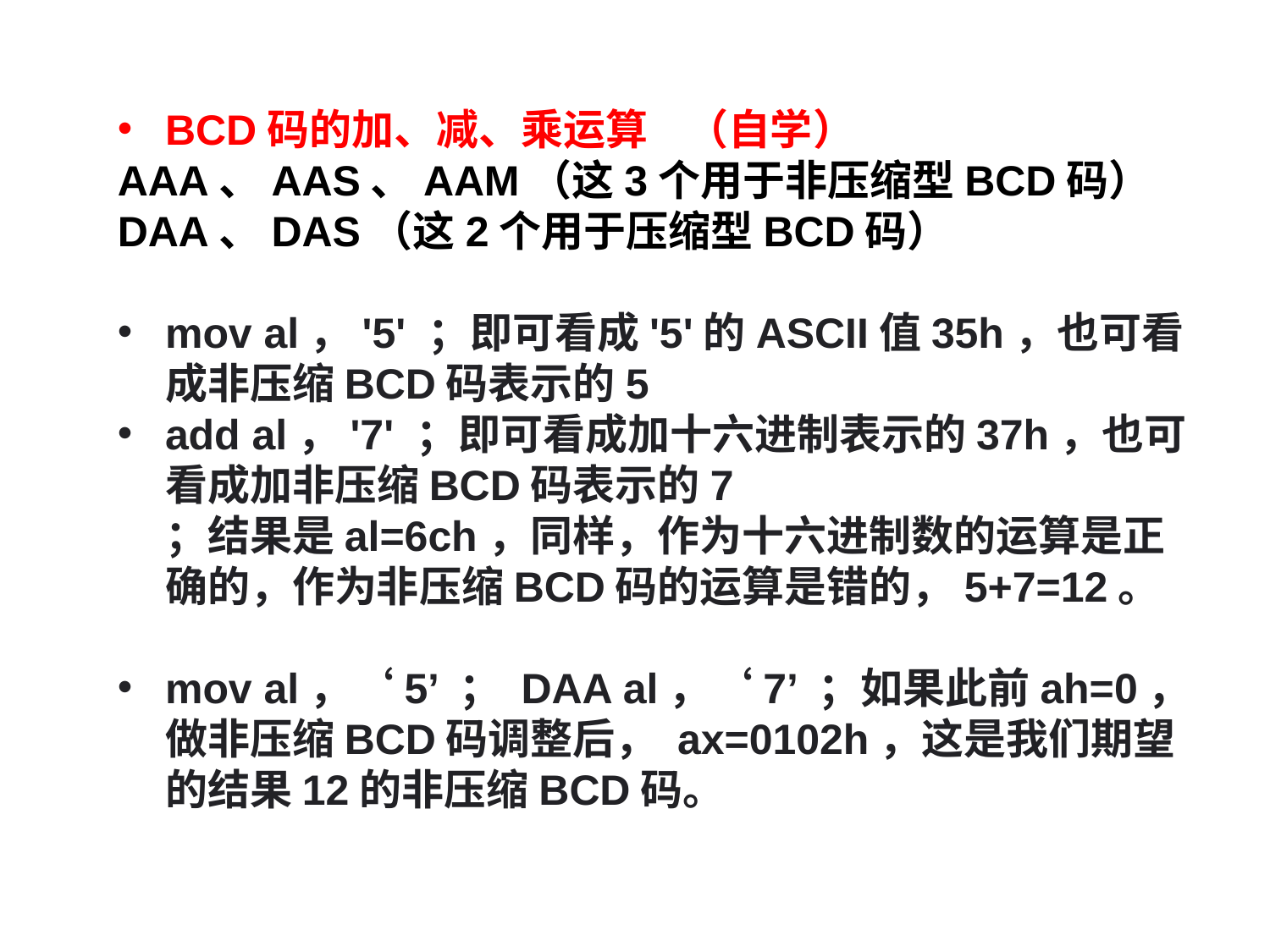

BCD码的加、减、乘运算    （自学）
AAA、AAS、AAM（这3个用于非压缩型BCD码）
DAA、DAS（这2个用于压缩型BCD码）

mov al，'5' ；即可看成'5'的ASCII值35h，也可看成非压缩BCD码表示的5
add al，'7' ；即可看成加十六进制表示的37h，也可看成加非压缩BCD码表示的7
；结果是al=6ch，同样，作为十六进制数的运算是正确的，作为非压缩BCD码的运算是错的，5+7=12。
mov al，‘5’ ； DAA al，‘7’ ；如果此前ah=0，做非压缩BCD码调整后， ax=0102h，这是我们期望的结果12的非压缩BCD码。